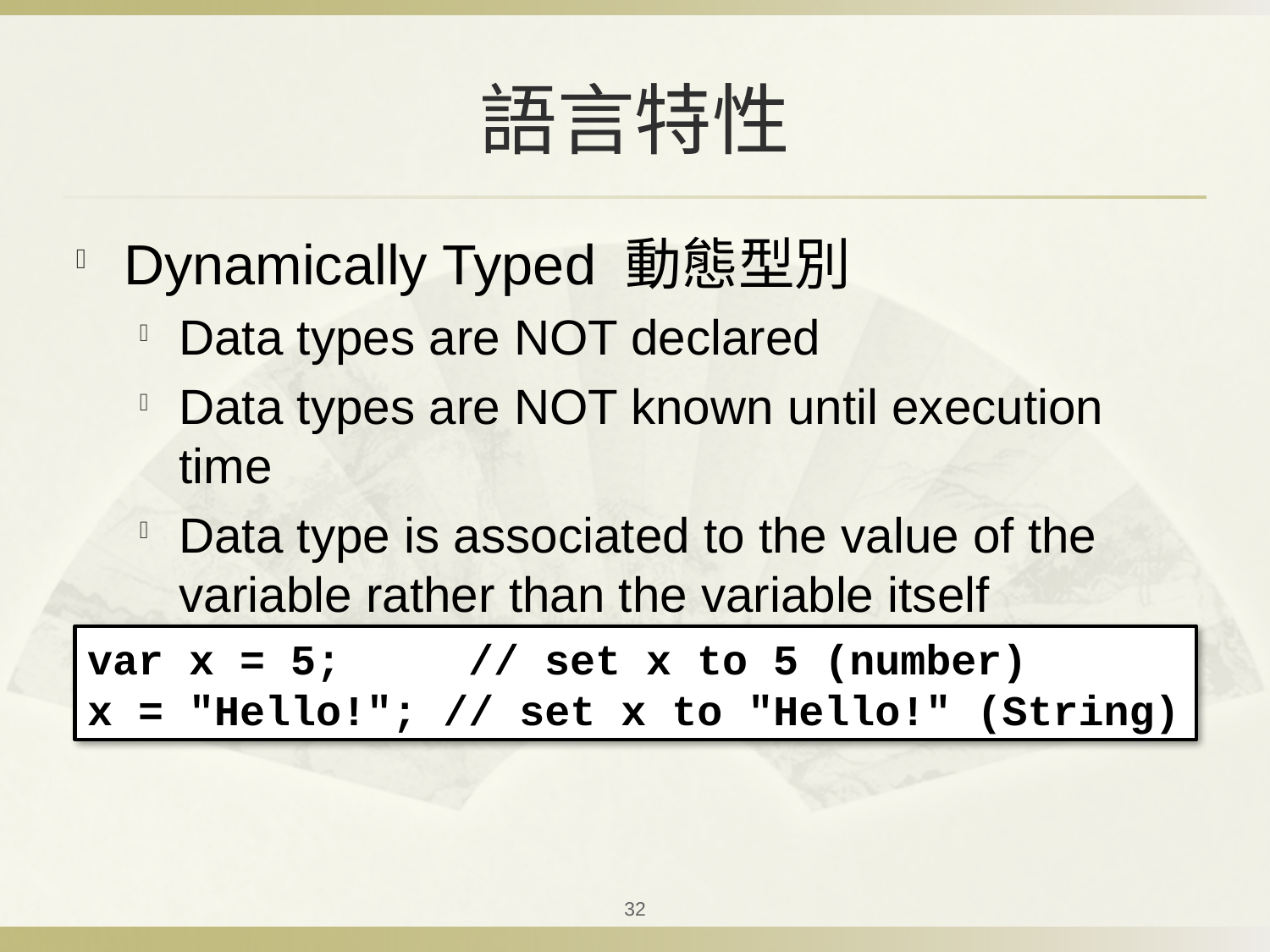

# 語言特性
Dynamically Typed 動態型別
Data types are NOT declared
Data types are NOT known until execution time
Data type is associated to the value of the variable rather than the variable itself

var x = 5;	// set x to 5 (number)
x = "Hello!"; // set x to "Hello!" (String)
32